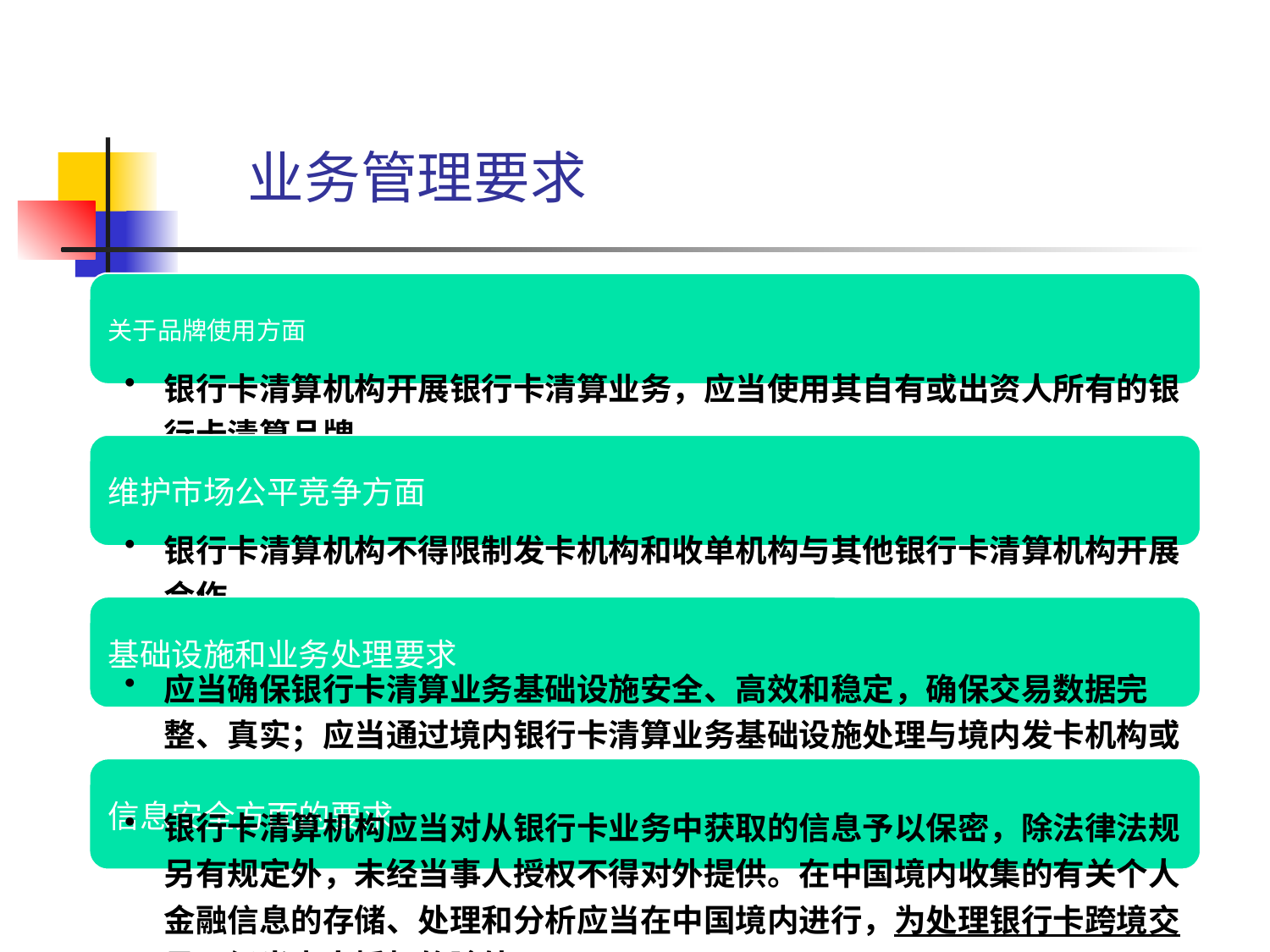

业务管理要求

关于品牌使用方面
维护市场公平竞争方面
基础设施和业务处理要求
信息安全方面的要求
银行卡清算机构开展银行卡清算业务，应当使用其自有或出资人所有的银行卡清算品牌
银行卡清算机构不得限制发卡机构和收单机构与其他银行卡清算机构开展合作
应当确保银行卡清算业务基础设施安全、高效和稳定，确保交易数据完整、真实；应当通过境内银行卡清算业务基础设施处理与境内发卡机构或者收单机构之间的业务，并在境内完成资金结算。